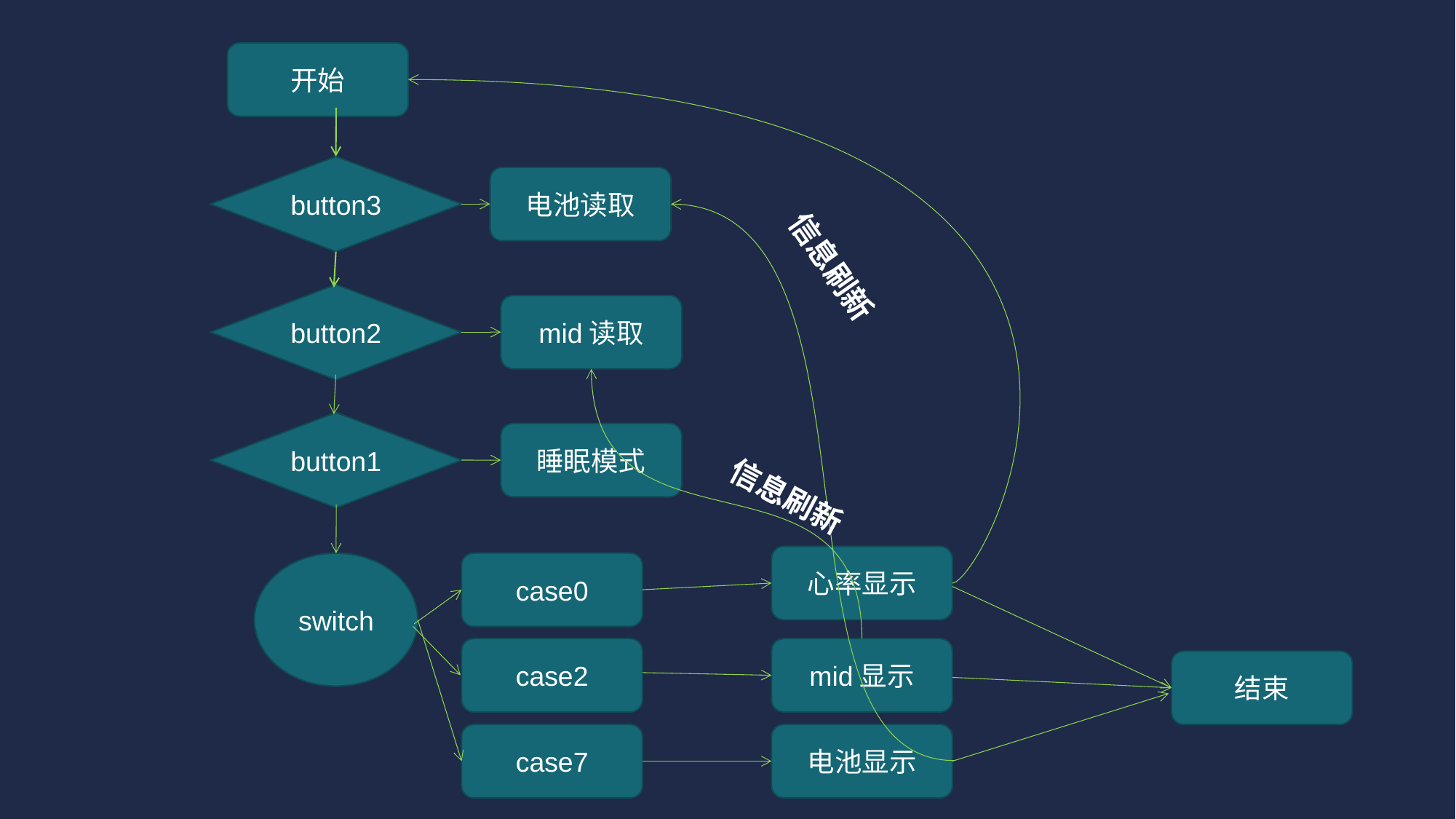

开始
button3
电池读取
信息刷新
button2
mid读取
button1
睡眠模式
信息刷新
心率显示
case0
switch
case2
mid显示
结束
case7
电池显示